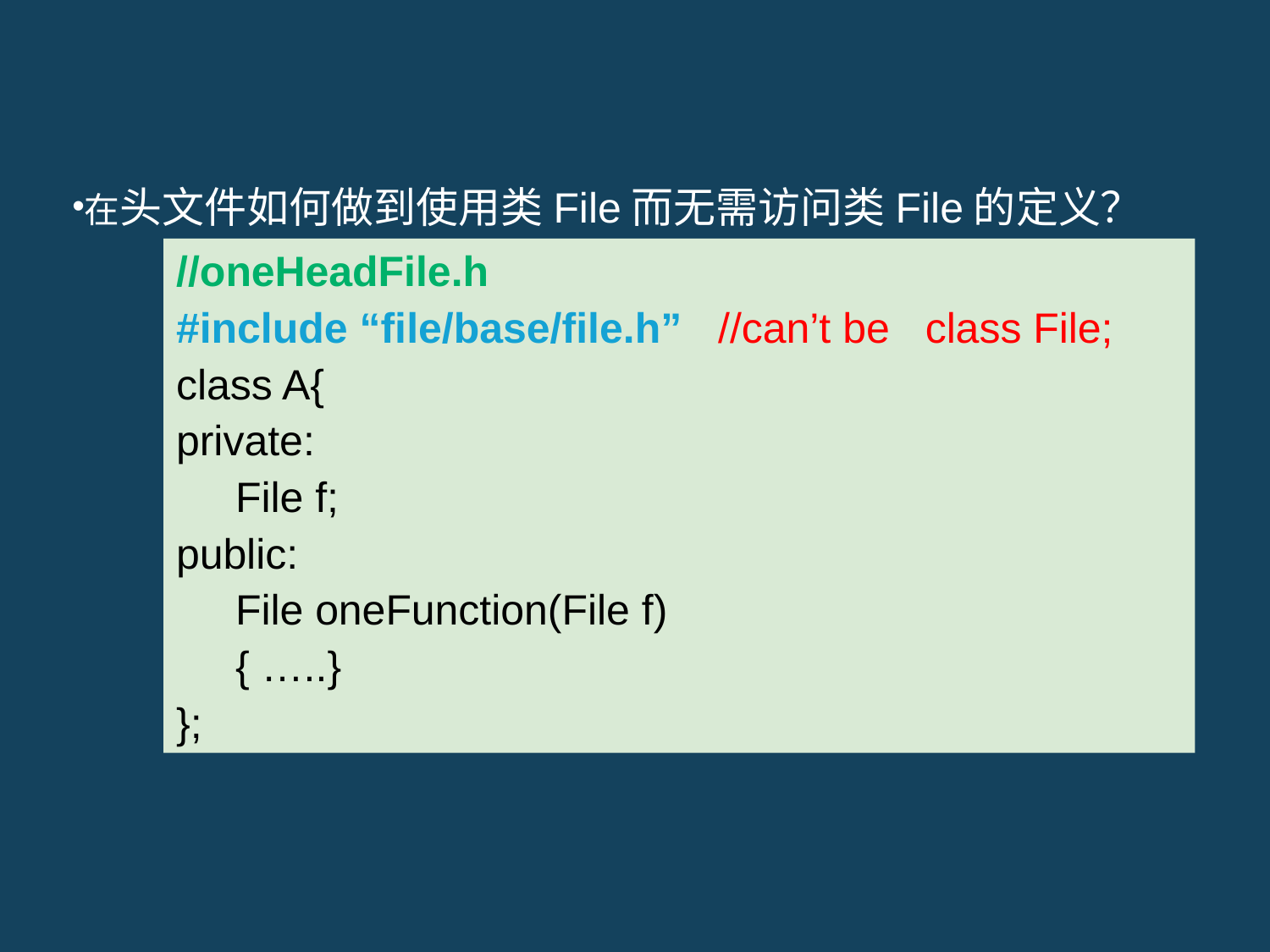

在头文件如何做到使用类File而无需访问类File的定义？
//oneHeadFile.h
#include “file/base/file.h”   //can’t be   class File;
class A{
private:
     File f;
public:
     File oneFunction(File f)
     { …..}
};